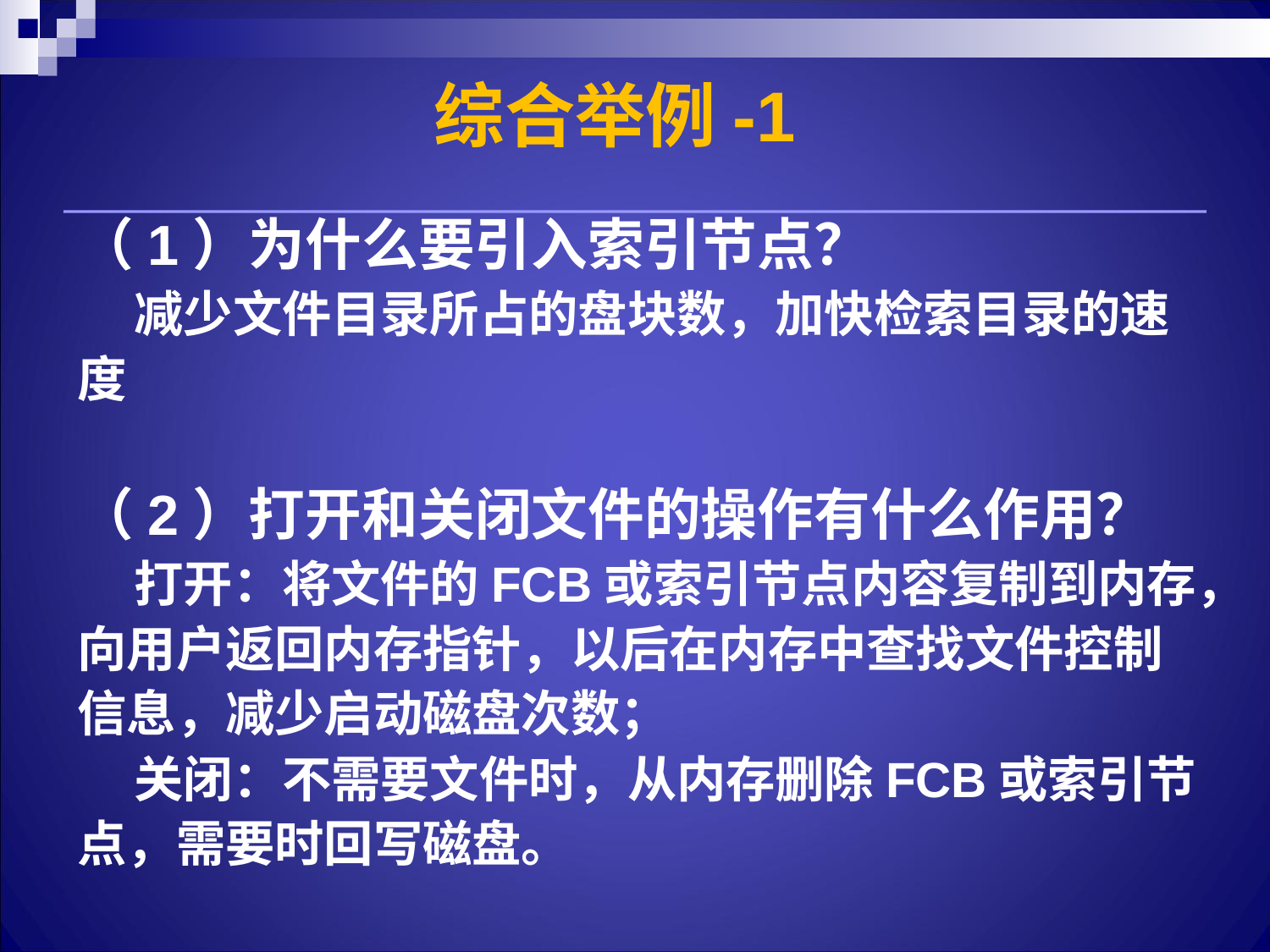

综合举例-1

（1）为什么要引入索引节点？
    减少文件目录所占的盘块数，加快检索目录的速度

（2）打开和关闭文件的操作有什么作用？
    打开：将文件的FCB或索引节点内容复制到内存，向用户返回内存指针，以后在内存中查找文件控制信息，减少启动磁盘次数；
    关闭：不需要文件时，从内存删除FCB或索引节点，需要时回写磁盘。